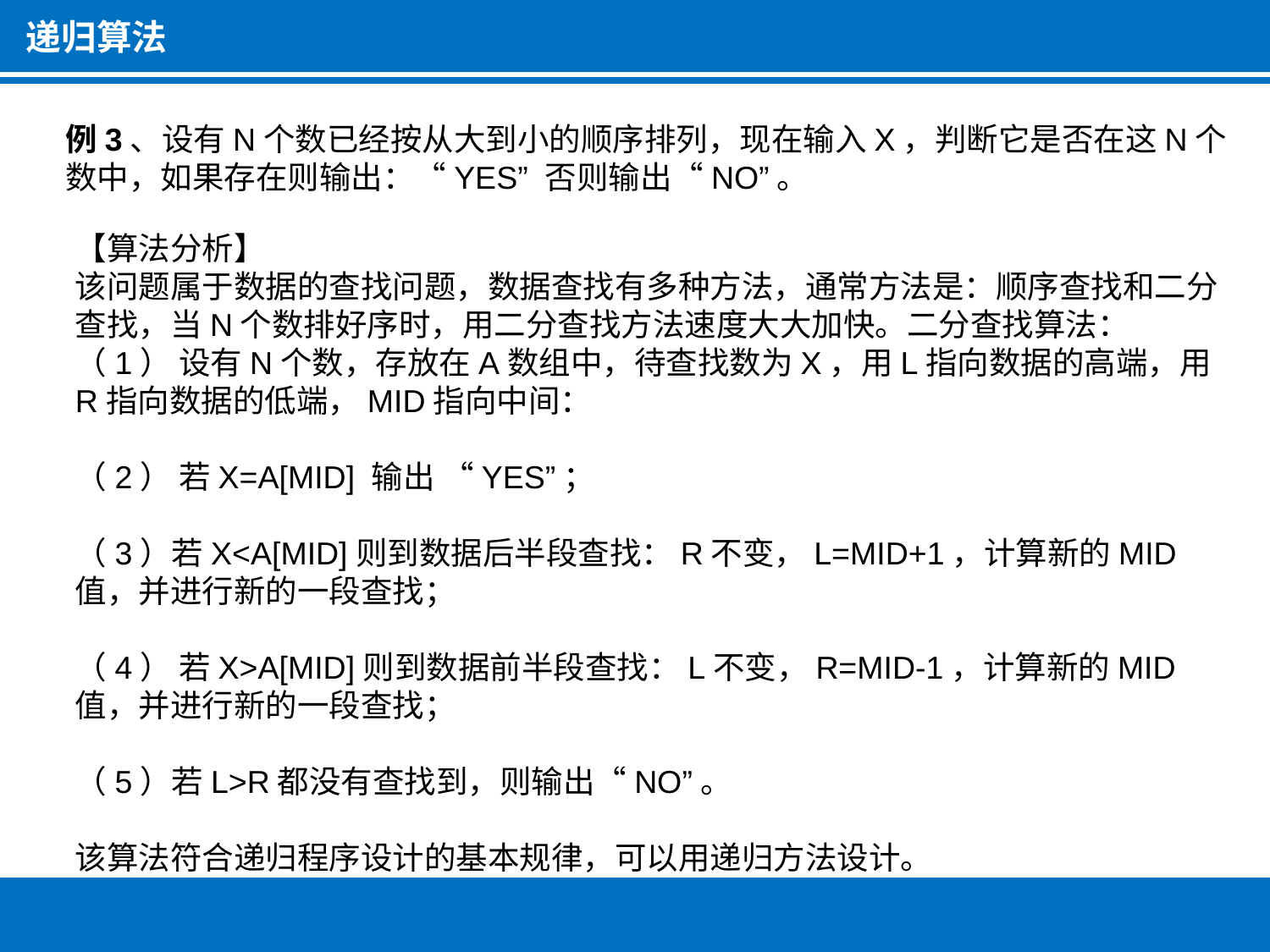

递归算法

例3、设有N个数已经按从大到小的顺序排列，现在输入X，判断它是否在这N个数中，如果存在则输出：“YES” 否则输出“NO”。
【算法分析】
该问题属于数据的查找问题，数据查找有多种方法，通常方法是：顺序查找和二分查找，当N个数排好序时，用二分查找方法速度大大加快。二分查找算法：
（1） 设有N个数，存放在A数组中，待查找数为X，用L指向数据的高端，用R指向数据的低端，MID指向中间：

（2） 若X=A[MID] 输出 “YES”；

（3）若X<A[MID]则到数据后半段查找：R不变，L=MID+1，计算新的MID值，并进行新的一段查找；

（4） 若X>A[MID]则到数据前半段查找：L不变，R=MID-1，计算新的MID值，并进行新的一段查找；

（5）若L>R都没有查找到，则输出“NO”。

该算法符合递归程序设计的基本规律，可以用递归方法设计。